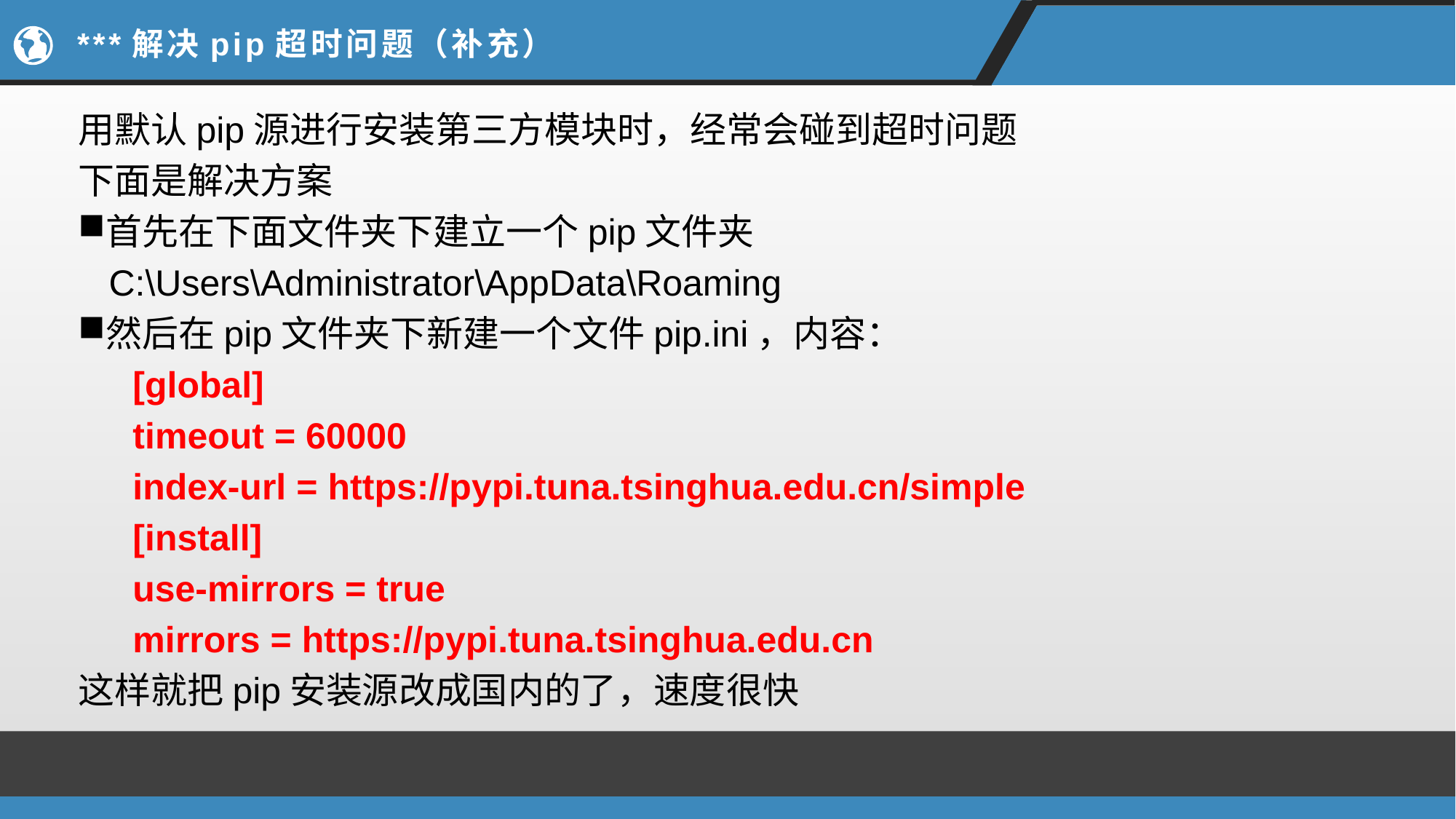

# ***解决pip超时问题（补充）

用默认pip源进行安装第三方模块时，经常会碰到超时问题
下面是解决方案
首先在下面文件夹下建立一个pip文件夹
   C:\Users\Administrator\AppData\Roaming
然后在pip文件夹下新建一个文件pip.ini，内容：
[global]
timeout = 60000
index-url = https://pypi.tuna.tsinghua.edu.cn/simple
[install]
use-mirrors = true
mirrors = https://pypi.tuna.tsinghua.edu.cn
这样就把pip安装源改成国内的了，速度很快